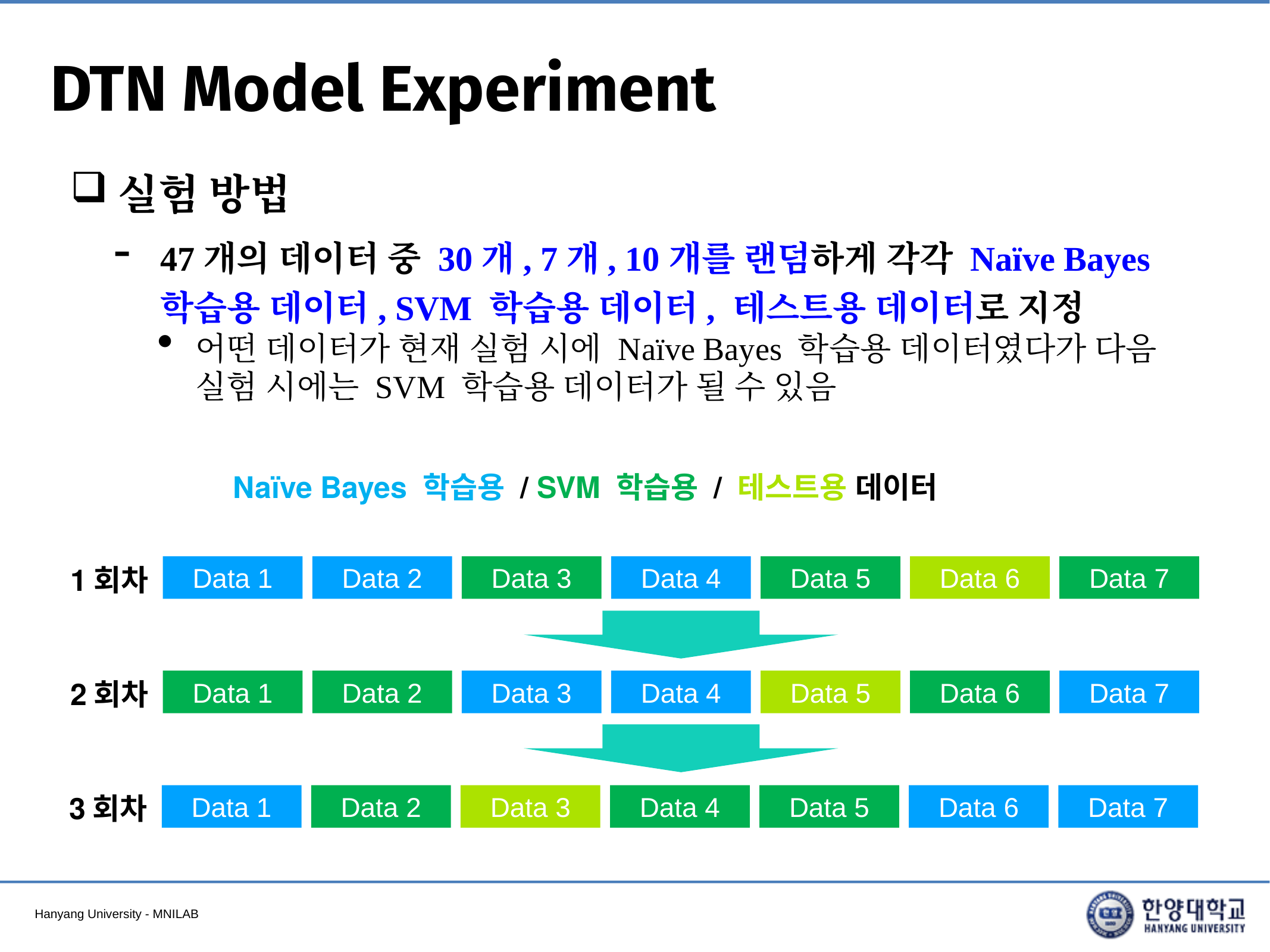

# DTN Model Experiment
실험 방법
47개의 데이터 중 30개, 7개, 10개를 랜덤하게 각각 Naïve Bayes 학습용 데이터, SVM 학습용 데이터, 테스트용 데이터로 지정
어떤 데이터가 현재 실험 시에 Naïve Bayes 학습용 데이터였다가 다음 실험 시에는 SVM 학습용 데이터가 될 수 있음
Naïve Bayes 학습용 / SVM 학습용 / 테스트용 데이터
1회차
Data 1
Data 2
Data 3
Data 4
Data 5
Data 6
Data 7

2회차
Data 1
Data 2
Data 3
Data 4
Data 5
Data 6
Data 7

3회차
Data 1
Data 2
Data 3
Data 4
Data 5
Data 6
Data 7